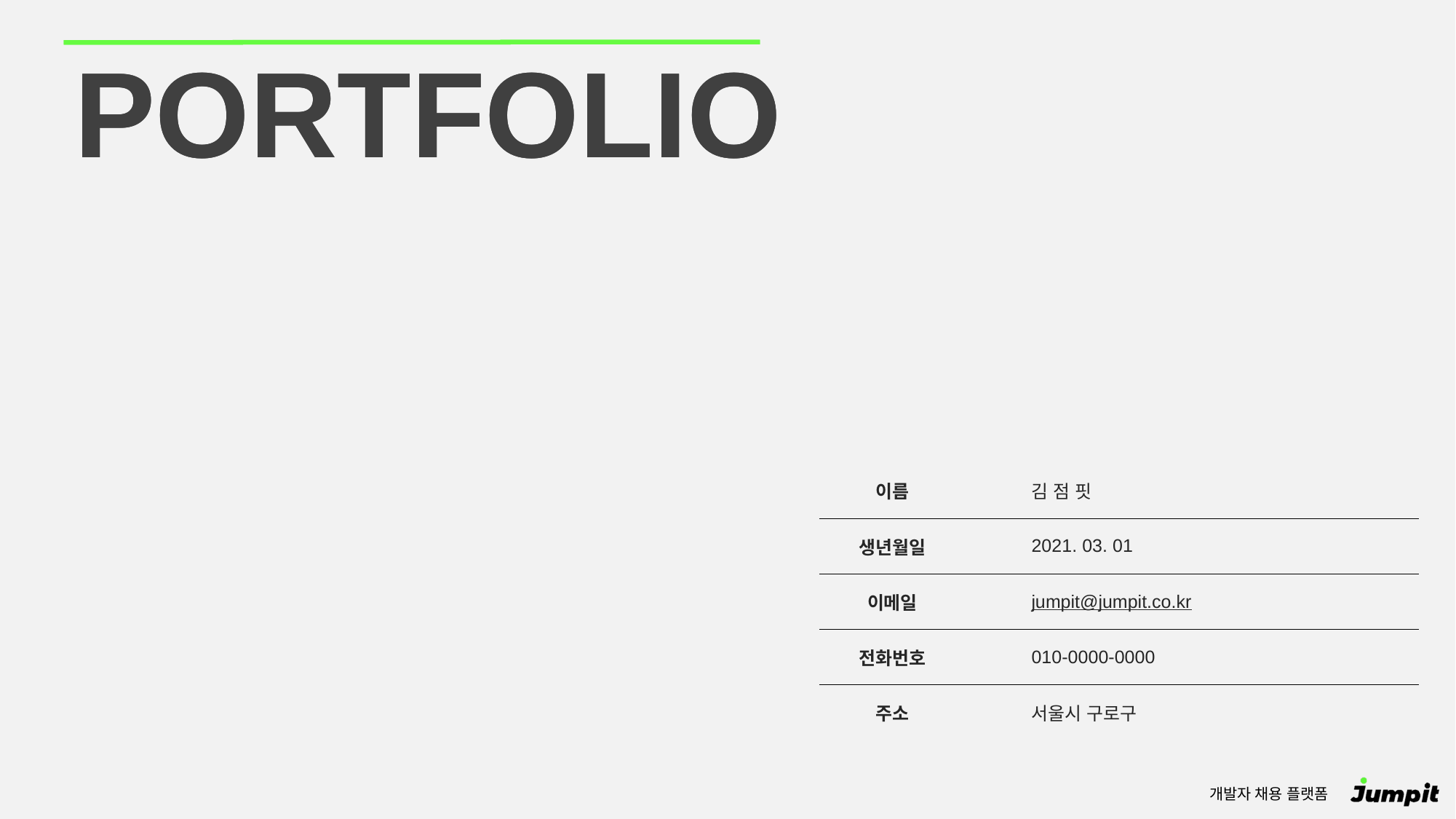

PORTFOLIO

| 이름 | 김 점 핏 |
| --- | --- |
| 생년월일 | 2021. 03. 01 |
| 이메일 | jumpit@jumpit.co.kr |
| 전화번호 | 010-0000-0000 |
| 주소 | 서울시 구로구 |